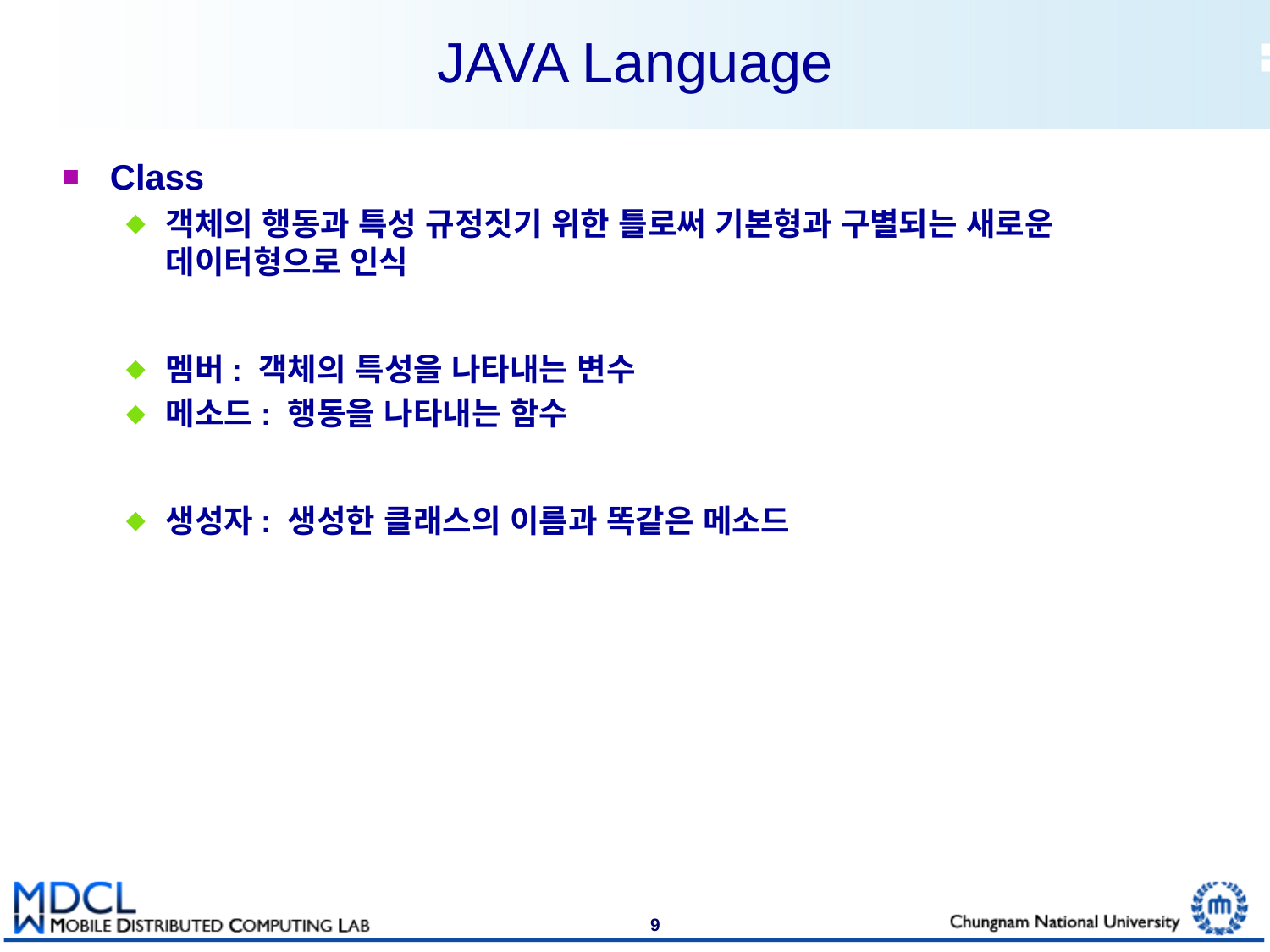

# JAVA Language
Class
객체의 행동과 특성 규정짓기 위한 틀로써 기본형과 구별되는 새로운 데이터형으로 인식

멤버: 객체의 특성을 나타내는 변수
메소드: 행동을 나타내는 함수

생성자: 생성한 클래스의 이름과 똑같은 메소드